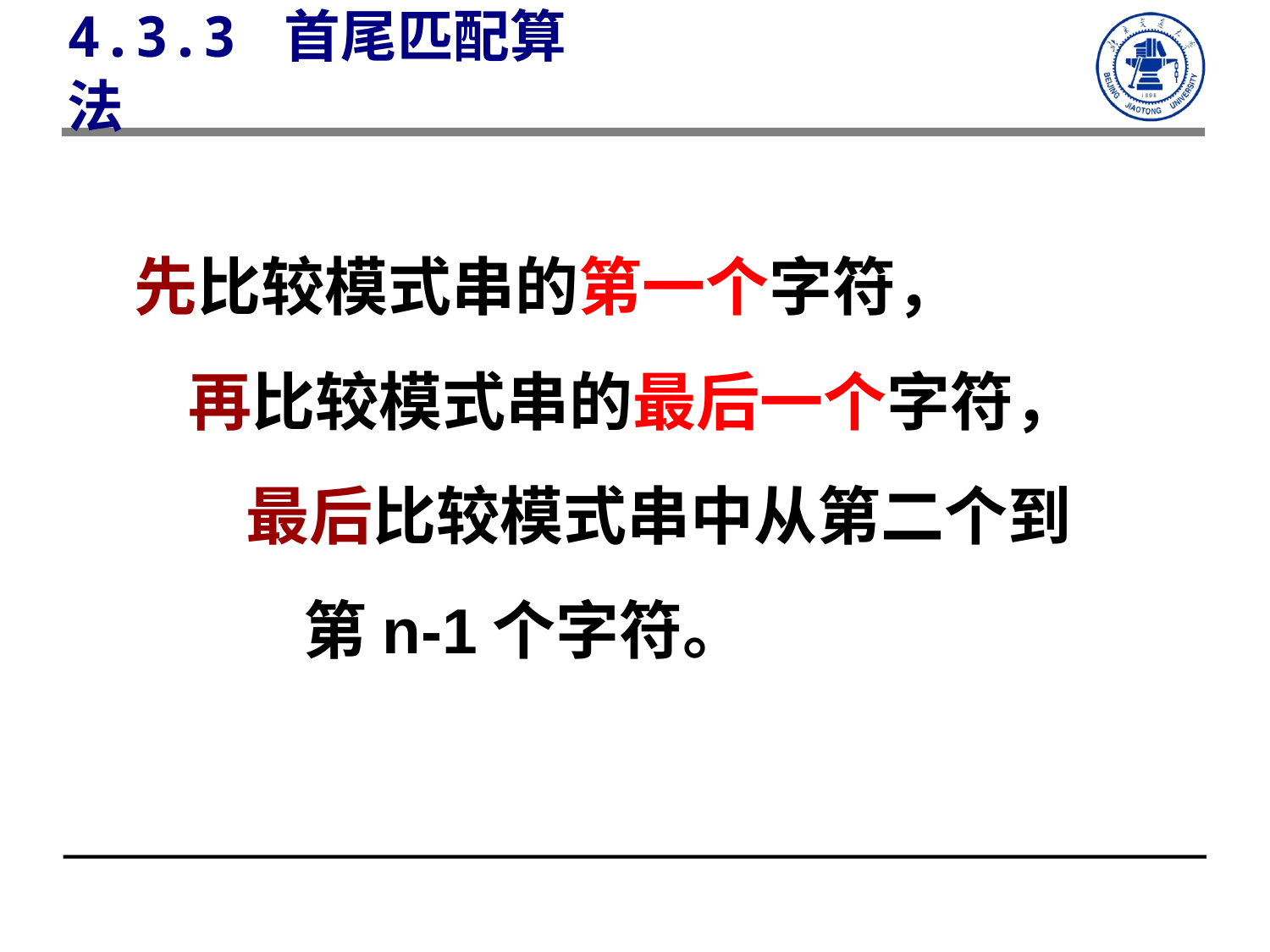

4.3.3 首尾匹配算法
 先比较模式串的第一个字符，
     再比较模式串的最后一个字符，
         最后比较模式串中从第二个到
             第n-1个字符。